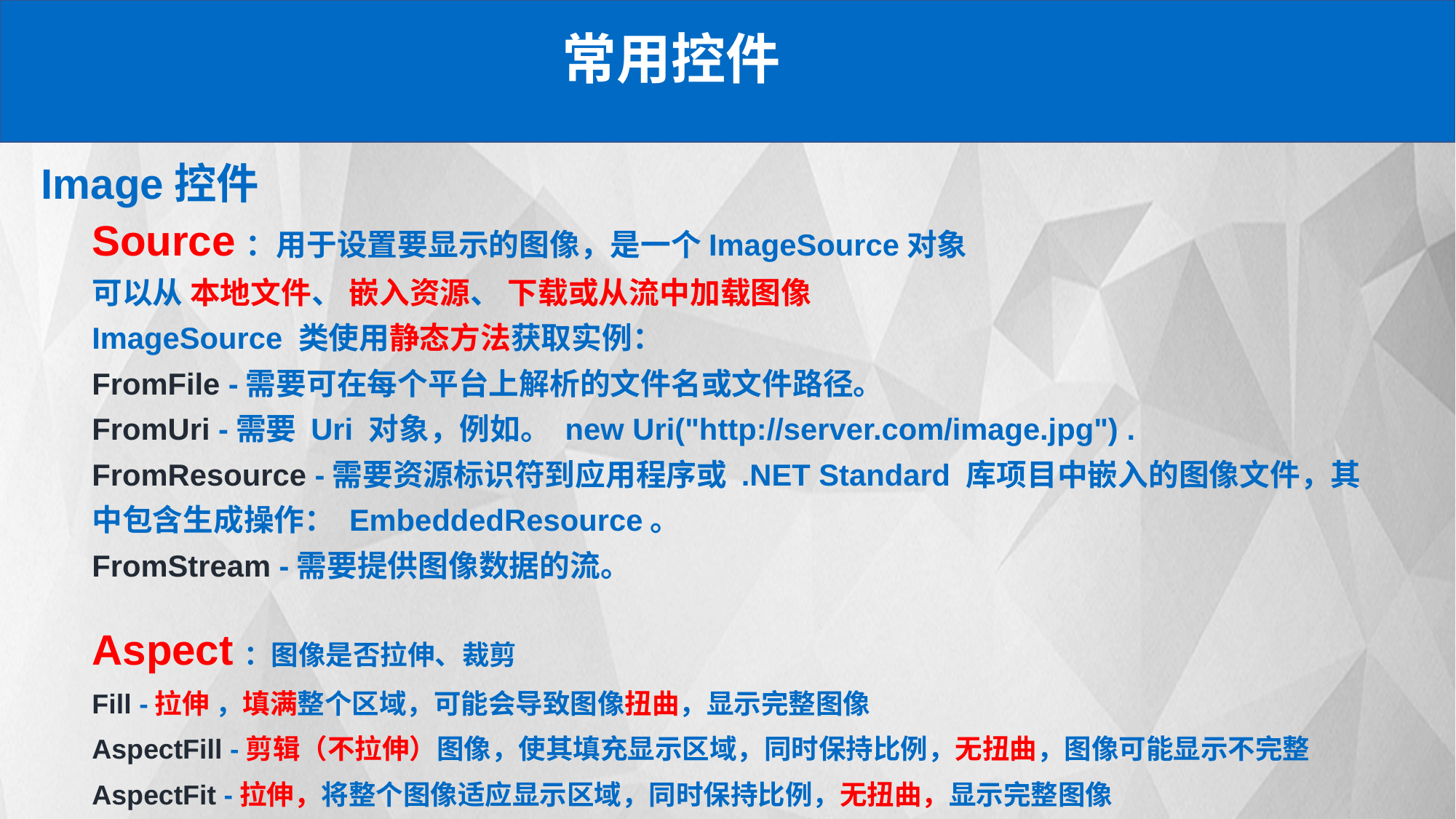

常用控件
Image控件
Source：用于设置要显示的图像，是一个ImageSource对象
可以从 本地文件、 嵌入资源、 下载或从流中加载图像
ImageSource 类使用静态方法获取实例：
FromFile -需要可在每个平台上解析的文件名或文件路径。
FromUri -需要 Uri 对象，例如。 new Uri("http://server.com/image.jpg") .
FromResource -需要资源标识符到应用程序或 .NET Standard 库项目中嵌入的图像文件，其中包含生成操作： EmbeddedResource。
FromStream -需要提供图像数据的流。

Aspect：图像是否拉伸、裁剪
Fill -拉伸 ，填满整个区域，可能会导致图像扭曲，显示完整图像
AspectFill -剪辑（不拉伸）图像，使其填充显示区域，同时保持比例，无扭曲，图像可能显示不完整
AspectFit -拉伸，将整个图像适应显示区域，同时保持比例，无扭曲，显示完整图像